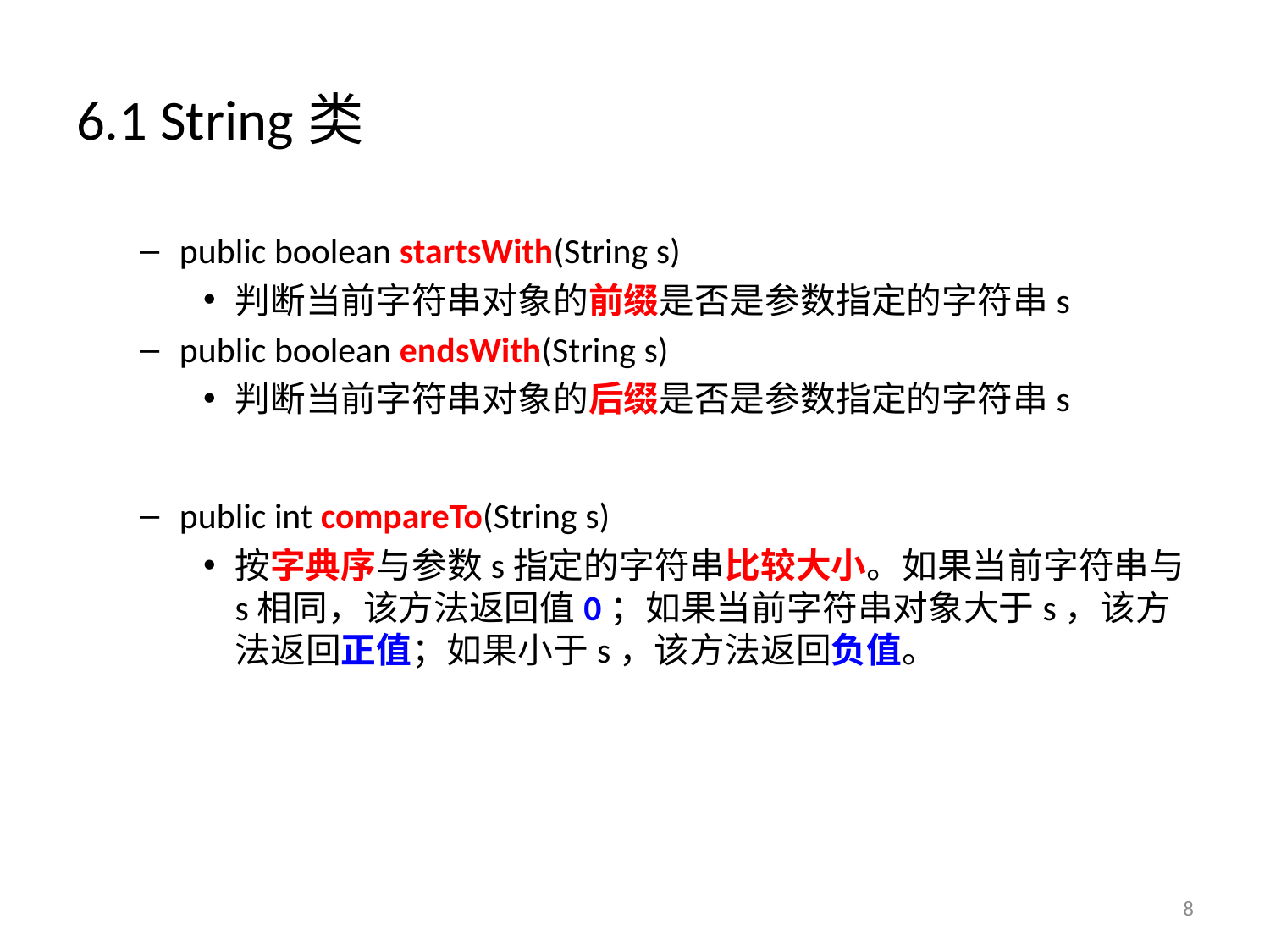

# 6.1 String类
public boolean startsWith(String s)
判断当前字符串对象的前缀是否是参数指定的字符串s
public boolean endsWith(String s)
判断当前字符串对象的后缀是否是参数指定的字符串s

public int compareTo(String s)
按字典序与参数s指定的字符串比较大小。如果当前字符串与s相同，该方法返回值0；如果当前字符串对象大于s，该方法返回正值；如果小于s，该方法返回负值。

8